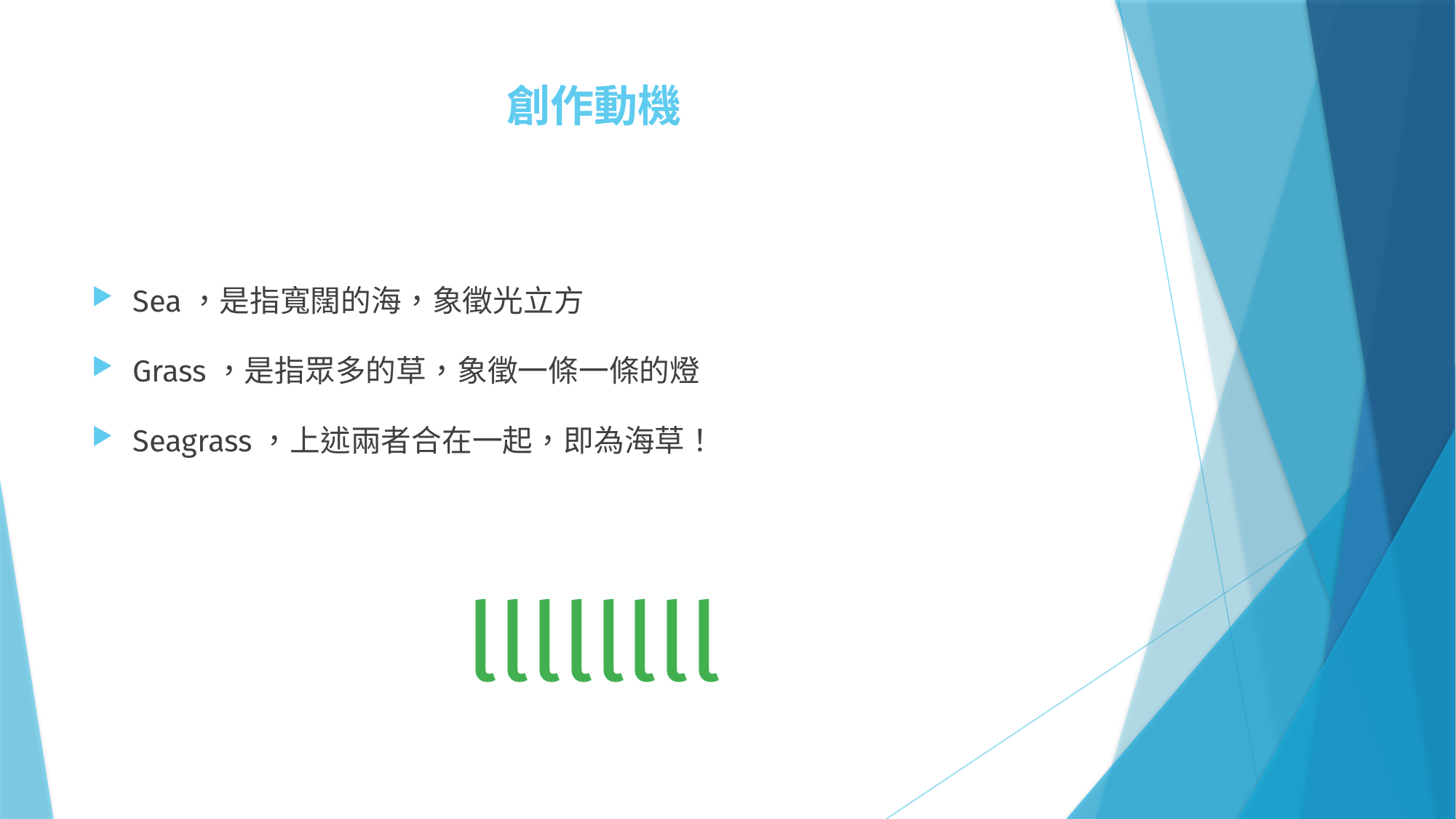

# 創作動機
Sea，是指寬闊的海，象徵光立方
Grass，是指眾多的草，象徵一條一條的燈
Seagrass，上述兩者合在一起，即為海草！
llllllll